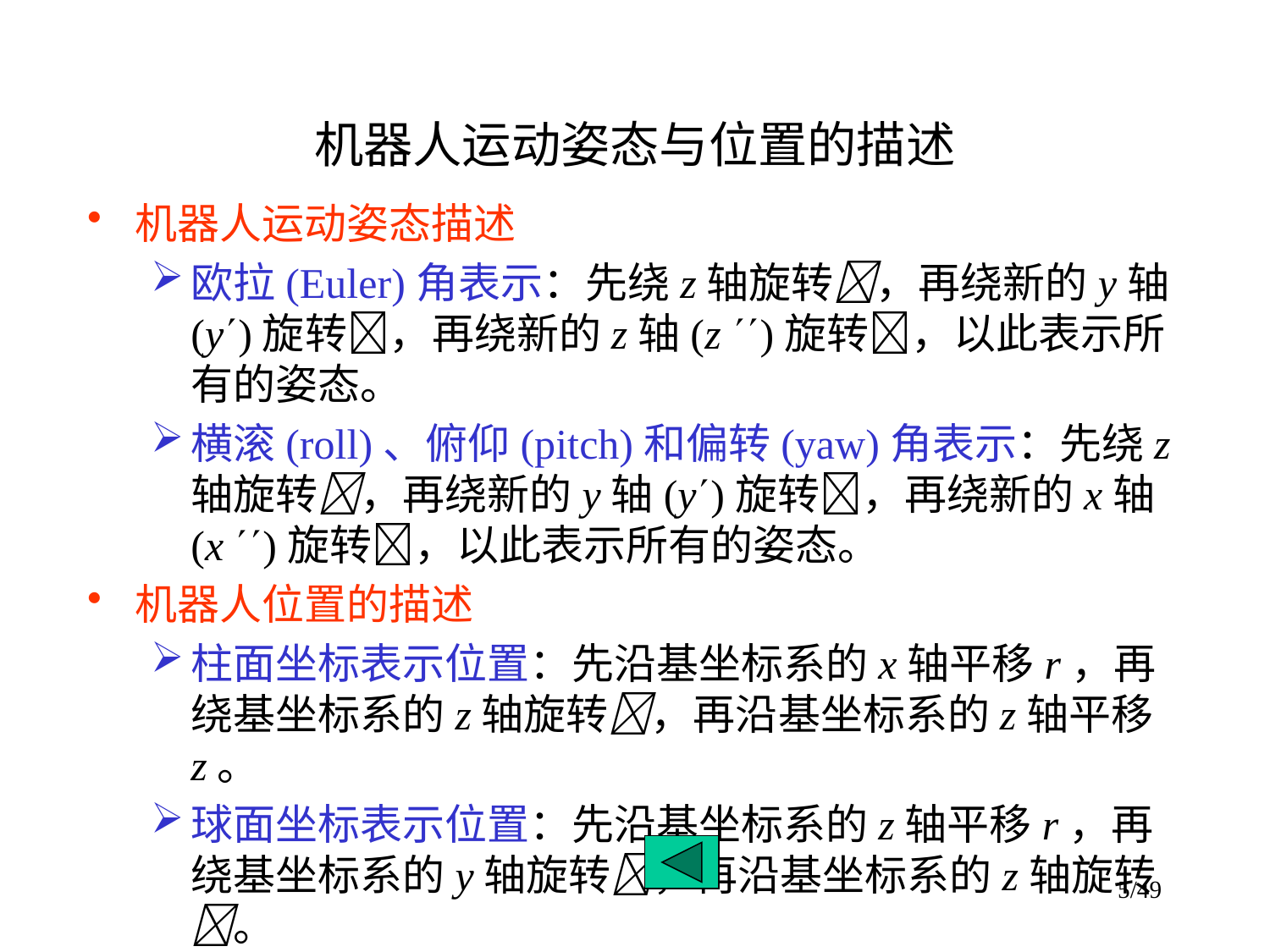

# 机器人运动姿态与位置的描述
机器人运动姿态描述
欧拉(Euler)角表示：先绕z轴旋转φ，再绕新的y轴(y′)旋转θ，再绕新的z轴(z ′′)旋转ϕ，以此表示所有的姿态。
横滚(roll)、俯仰(pitch)和偏转(yaw)角表示：先绕z轴旋转φ，再绕新的y轴(y′)旋转θ，再绕新的x轴(x ′′)旋转ϕ，以此表示所有的姿态。
机器人位置的描述
柱面坐标表示位置：先沿基坐标系的x轴平移r，再绕基坐标系的z轴旋转α，再沿基坐标系的z轴平移z。
球面坐标表示位置：先沿基坐标系的z轴平移r，再绕基坐标系的y轴旋转β，再沿基坐标系的z轴旋转α。

5/49